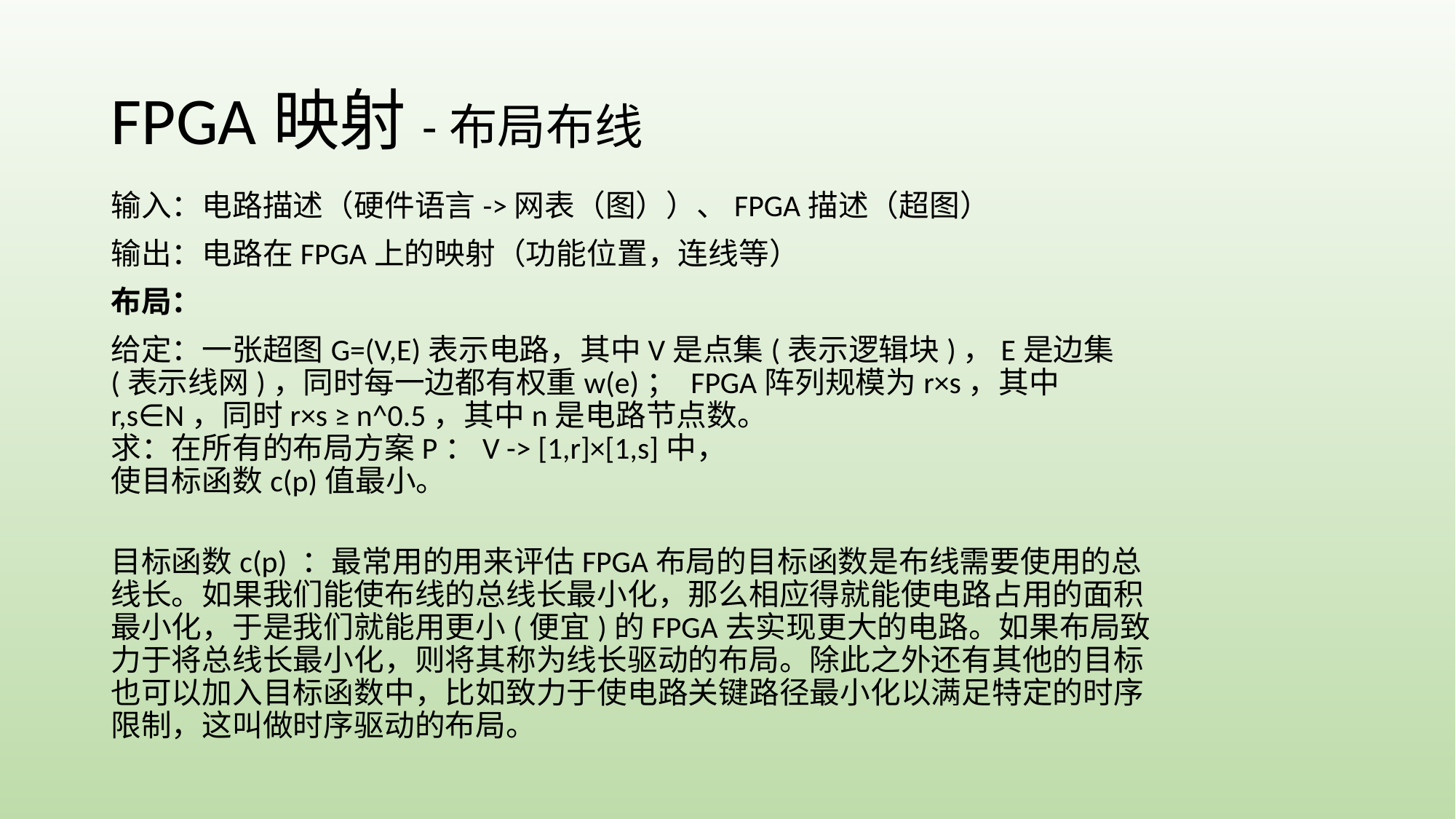

# FPGA映射-布局布线
输入：电路描述（硬件语言->网表（图））、FPGA描述（超图）
输出：电路在FPGA上的映射（功能位置，连线等）
布局：
给定：一张超图G=(V,E)表示电路，其中V是点集(表示逻辑块)，E是边集(表示线网)，同时每一边都有权重w(e)； FPGA阵列规模为r×s，其中r,s∈N，同时r×s ≥ n^0.5，其中n是电路节点数。
求：在所有的布局方案P：V -> [1,r]×[1,s]中，
使目标函数c(p)值最小。
目标函数c(p) ：最常用的用来评估FPGA布局的目标函数是布线需要使用的总线长。如果我们能使布线的总线长最小化，那么相应得就能使电路占用的面积最小化，于是我们就能用更小(便宜)的FPGA去实现更大的电路。如果布局致力于将总线长最小化，则将其称为线长驱动的布局。除此之外还有其他的目标也可以加入目标函数中，比如致力于使电路关键路径最小化以满足特定的时序限制，这叫做时序驱动的布局。